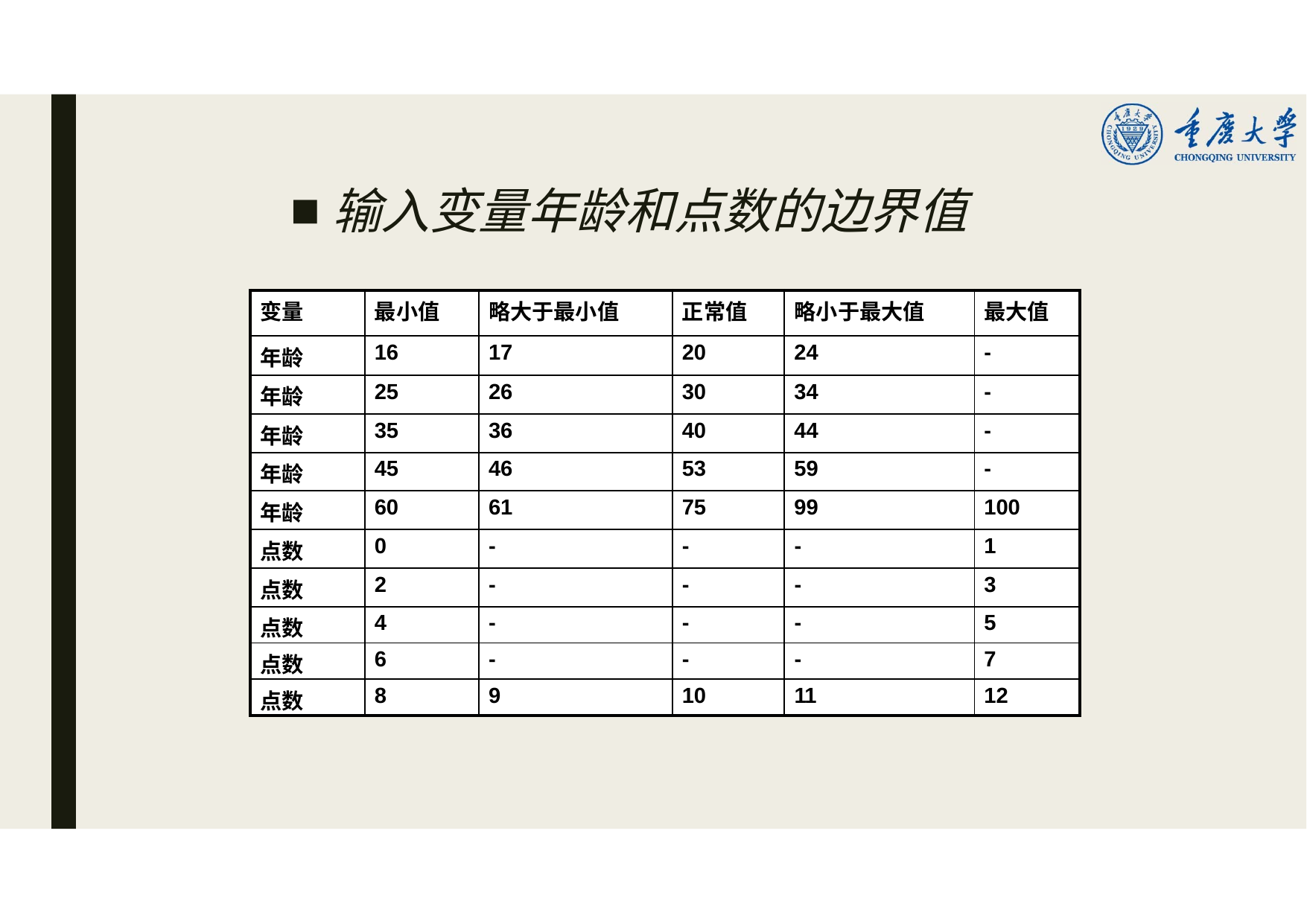

输入变量年龄和点数的边界值
| 变量 | 最小值 | 略大于最小值 | 正常值 | 略小于最大值 | 最大值 |
| --- | --- | --- | --- | --- | --- |
| 年龄 | 16 | 17 | 20 | 24 | - |
| 年龄 | 25 | 26 | 30 | 34 | - |
| 年龄 | 35 | 36 | 40 | 44 | - |
| 年龄 | 45 | 46 | 53 | 59 | - |
| 年龄 | 60 | 61 | 75 | 99 | 100 |
| 点数 | 0 | - | - | - | 1 |
| 点数 | 2 | - | - | - | 3 |
| 点数 | 4 | - | - | - | 5 |
| 点数 | 6 | - | - | - | 7 |
| 点数 | 8 | 9 | 10 | 11 | 12 |